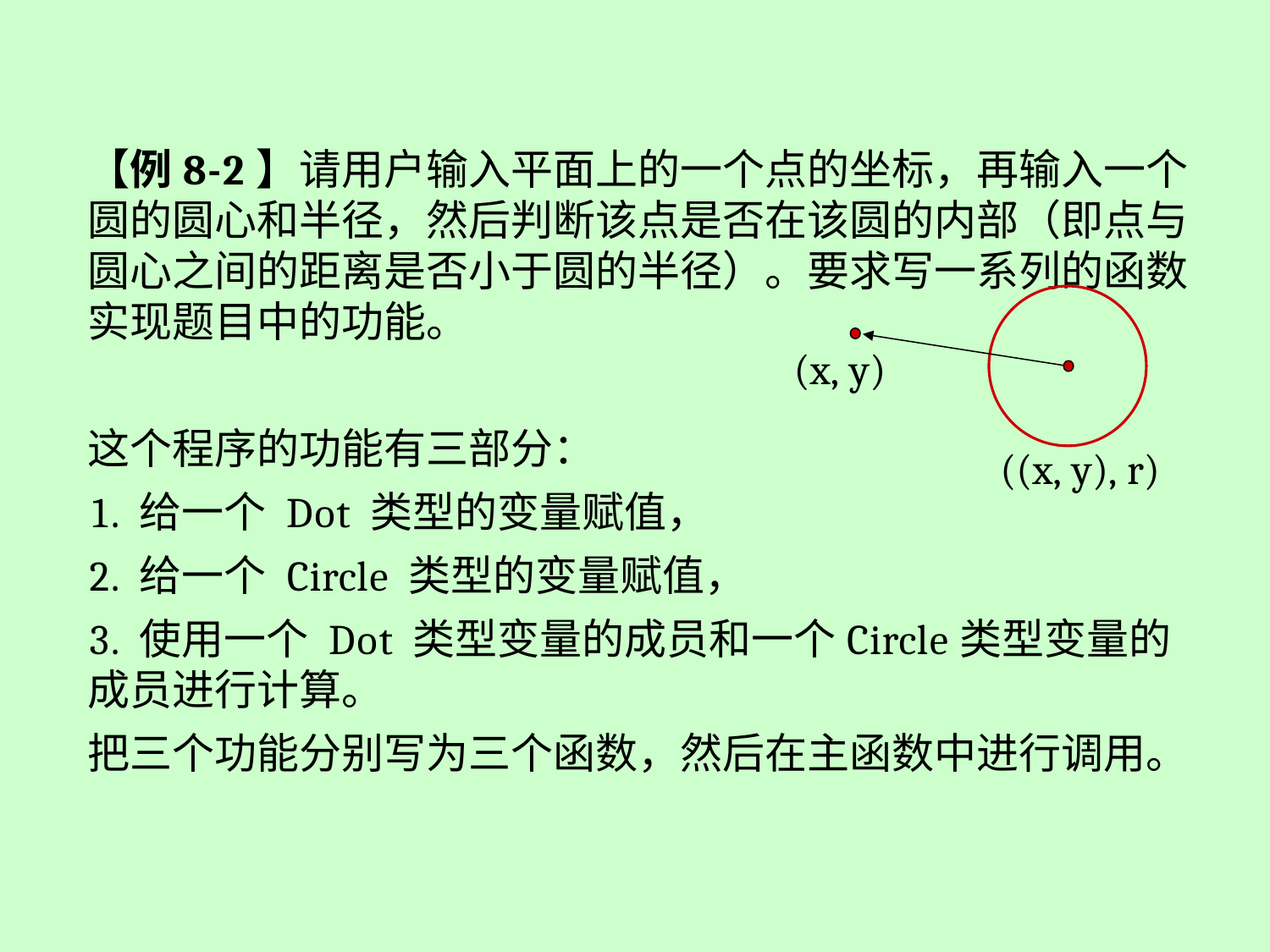

【例8-2】请用户输入平面上的一个点的坐标，再输入一个圆的圆心和半径，然后判断该点是否在该圆的内部（即点与圆心之间的距离是否小于圆的半径）。要求写一系列的函数实现题目中的功能。

这个程序的功能有三部分：
1. 给一个 Dot 类型的变量赋值，
2. 给一个 Circle 类型的变量赋值，
3. 使用一个 Dot 类型变量的成员和一个Circle类型变量的成员进行计算。
把三个功能分别写为三个函数，然后在主函数中进行调用。

(x, y)

((x, y), r)
30